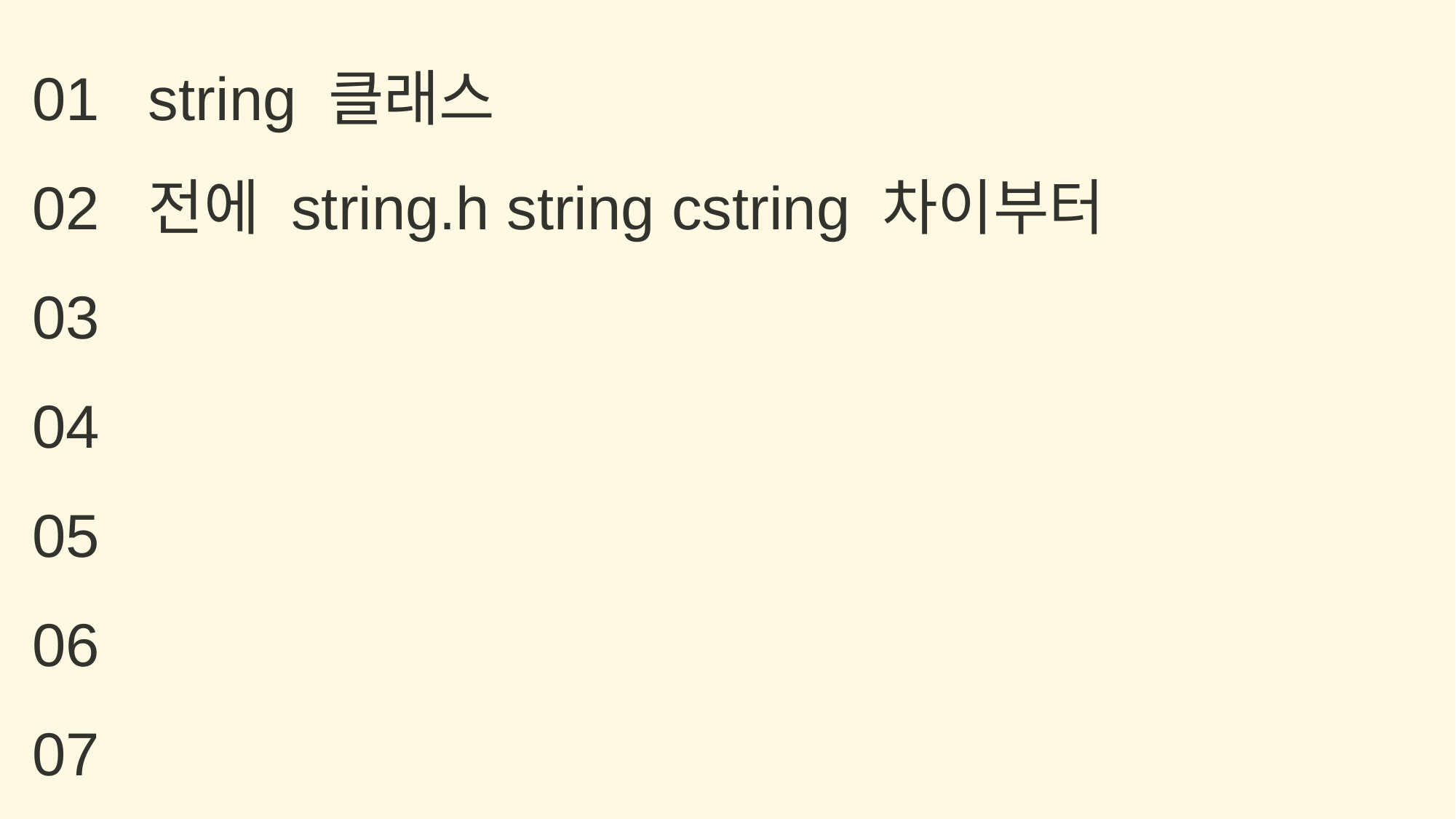

string 클래스
전에 string.h string cstring 차이부터
01
02
03
04
05
06
07